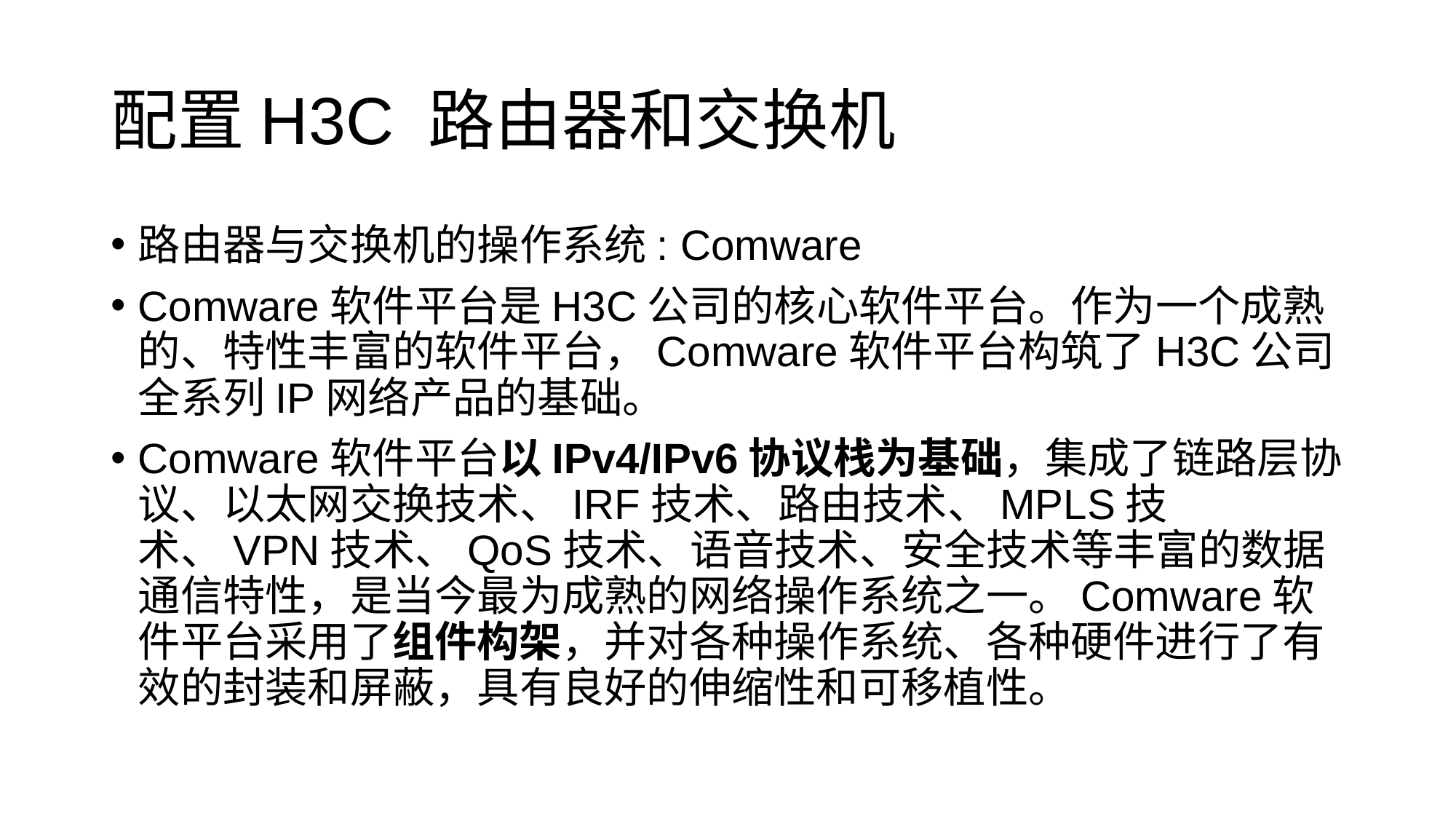

# 配置H3C 路由器和交换机
路由器与交换机的操作系统: Comware
Comware软件平台是H3C公司的核心软件平台。作为一个成熟的、特性丰富的软件平台，Comware软件平台构筑了H3C公司全系列IP网络产品的基础。
Comware软件平台以IPv4/IPv6协议栈为基础，集成了链路层协议、以太网交换技术、IRF技术、路由技术、MPLS技术、VPN技术、QoS技术、语音技术、安全技术等丰富的数据通信特性，是当今最为成熟的网络操作系统之一。Comware软件平台采用了组件构架，并对各种操作系统、各种硬件进行了有效的封装和屏蔽，具有良好的伸缩性和可移植性。